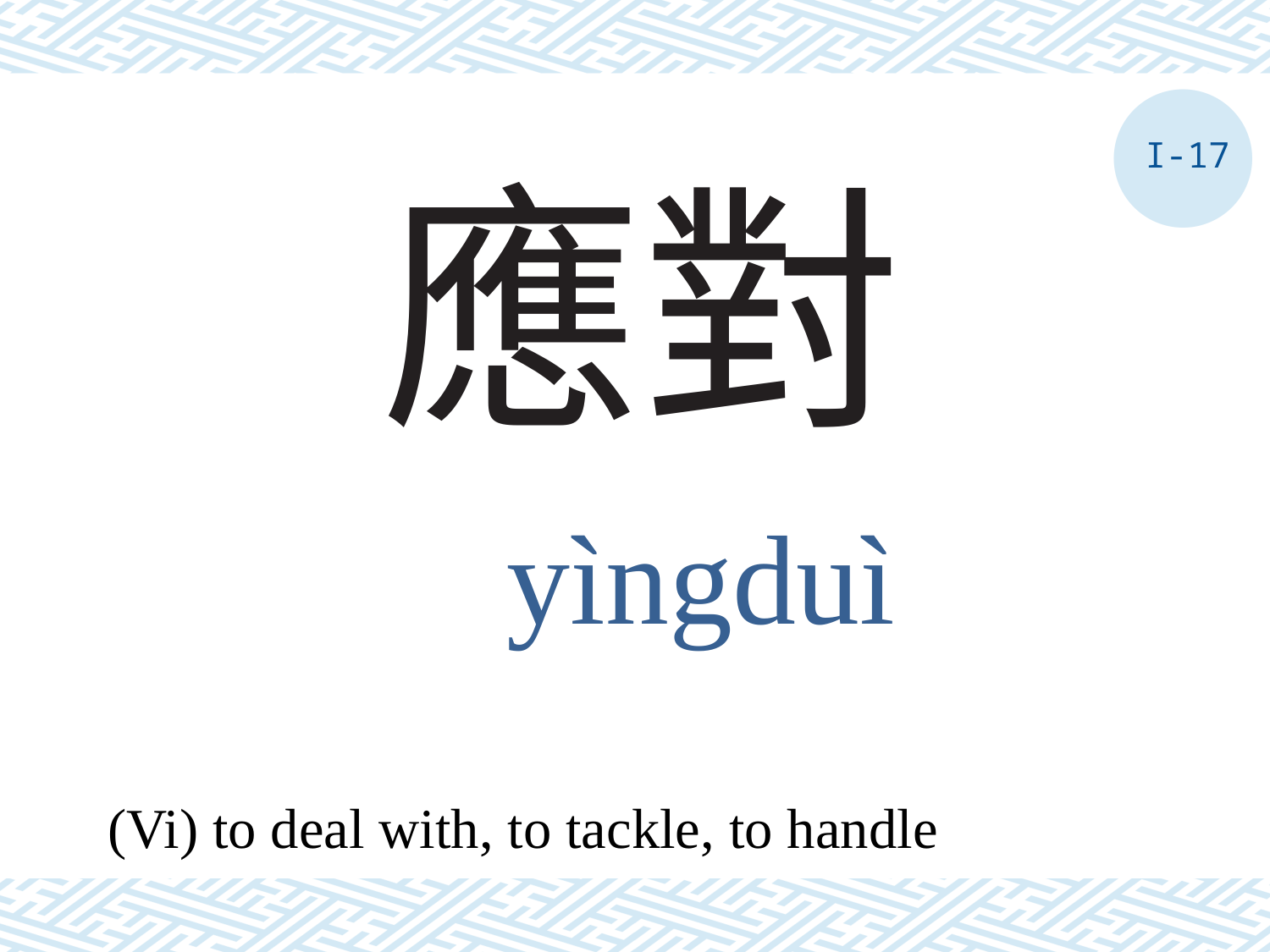

I-17

# 應對
yìngduì
(Vi) to deal with, to tackle, to handle